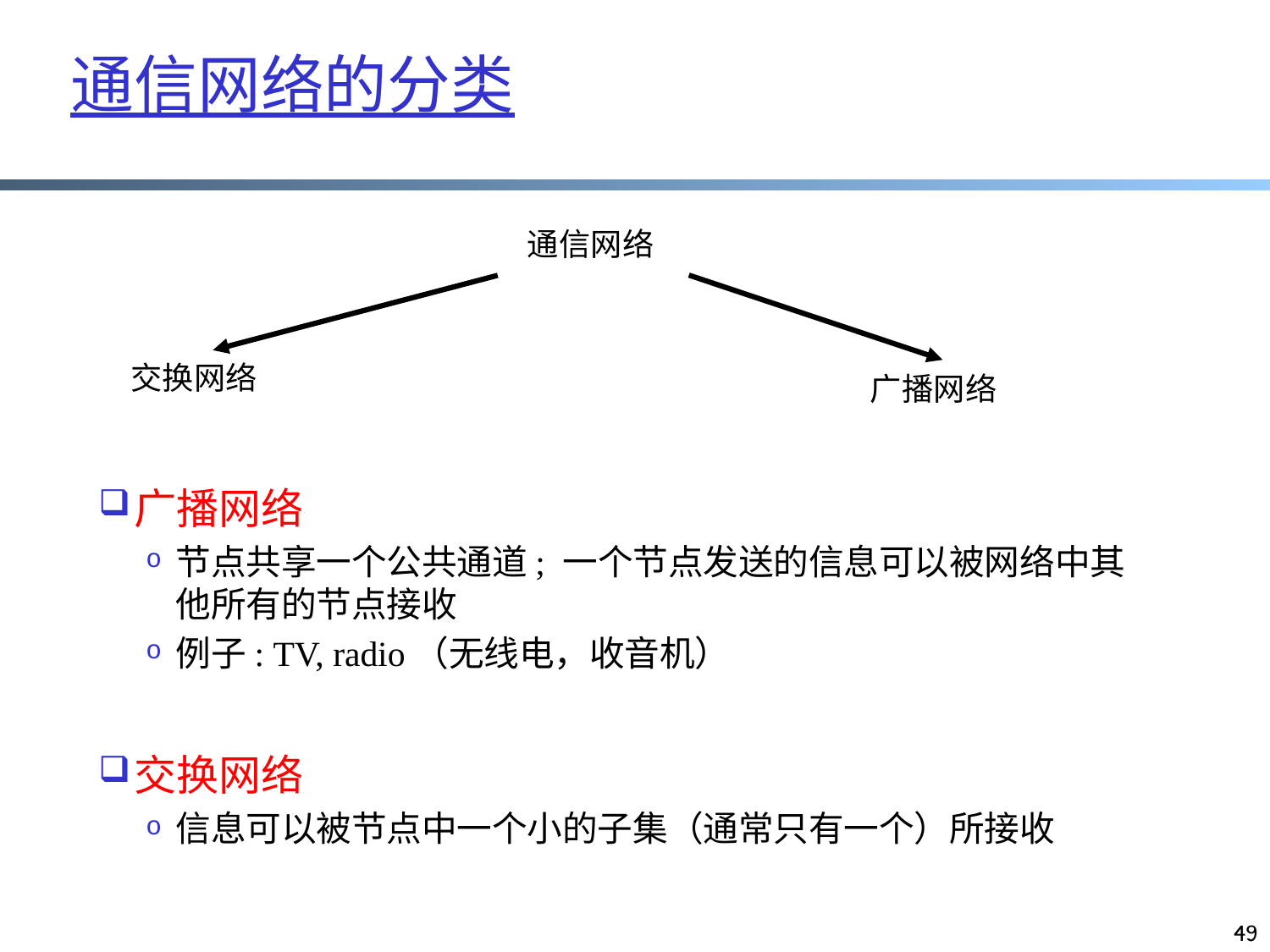

# 通信网络的分类
通信网络

交换网络
广播网络
广播网络
节点共享一个公共通道; 一个节点发送的信息可以被网络中其他所有的节点接收
例子: TV, radio（无线电，收音机）

交换网络
信息可以被节点中一个小的子集（通常只有一个）所接收
49